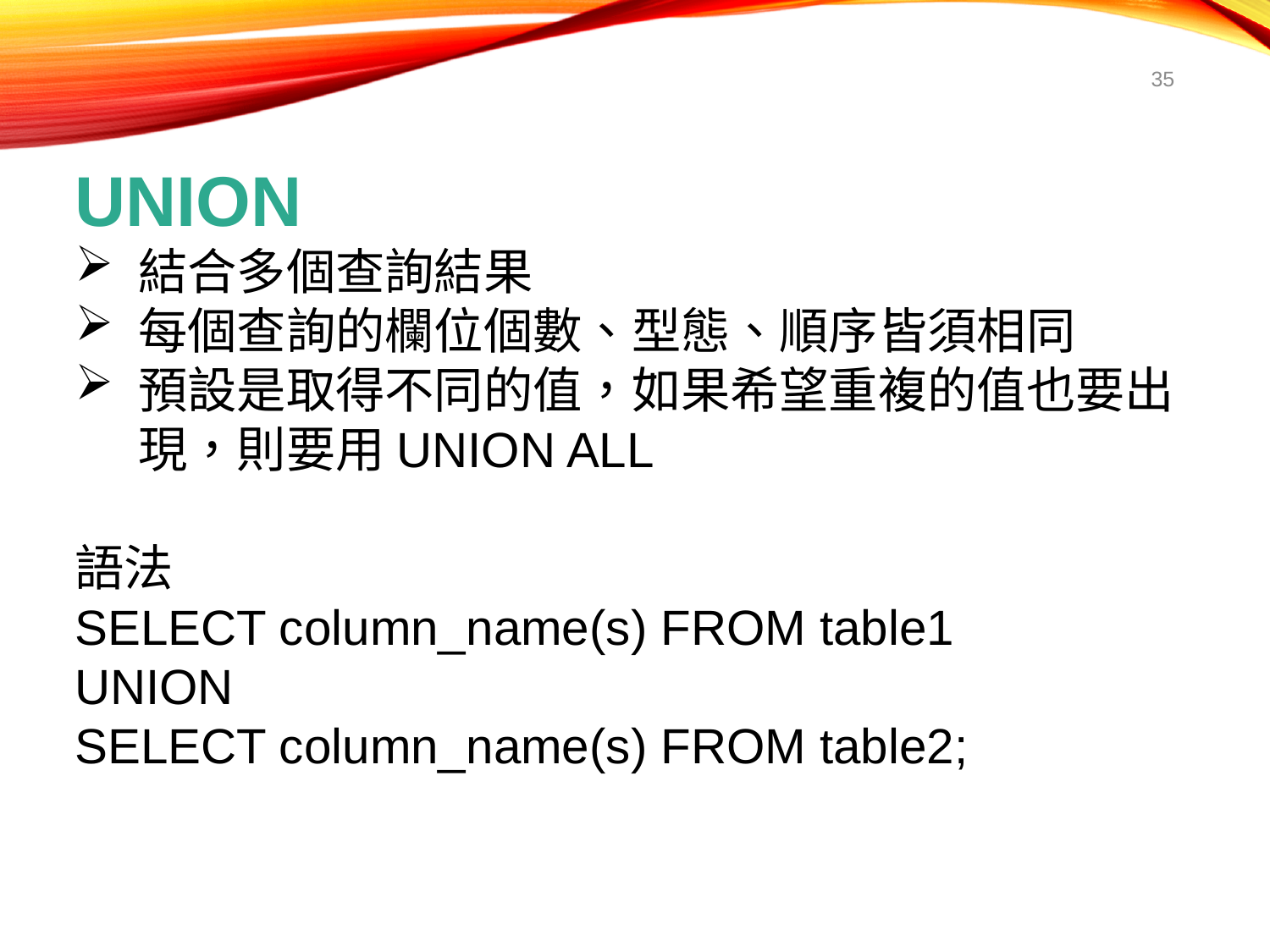

35
UNION
結合多個查詢結果
每個查詢的欄位個數、型態、順序皆須相同
預設是取得不同的值，如果希望重複的值也要出現，則要用UNION ALL

語法
SELECT column_name(s) FROM table1
UNION
SELECT column_name(s) FROM table2;